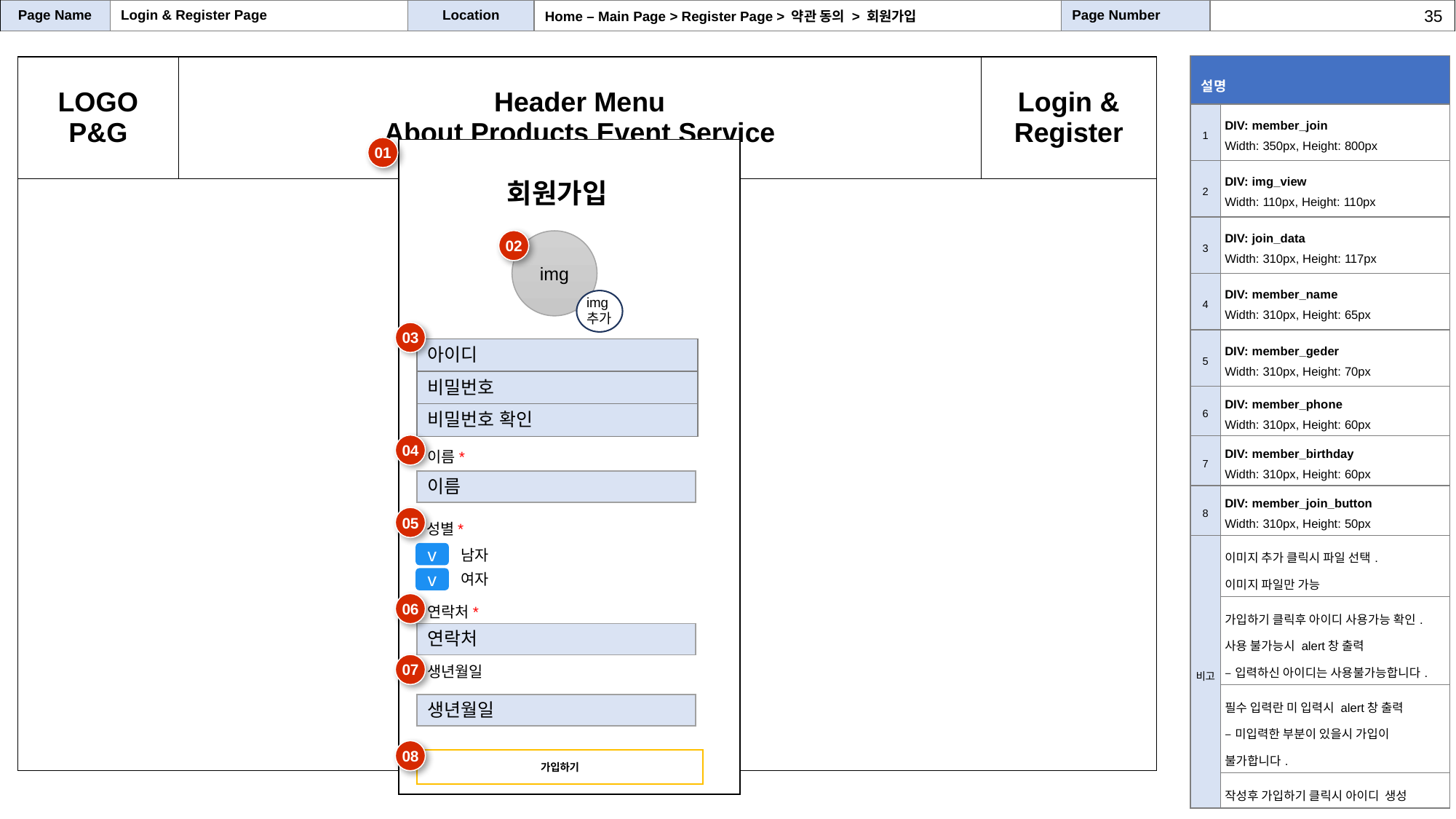

| Page Name | Login & Register Page | Location | Home – Main Page > Register Page > 약관 동의 > 회원가입 | Page Number |  |
| --- | --- | --- | --- | --- | --- |
35
| 설명 |  |
| --- | --- |
| 1 | DIV: member\_join Width: 350px, Height: 800px |
| 2 | DIV: img\_view Width: 110px, Height: 110px |
| 3 | DIV: join\_data Width: 310px, Height: 117px |
| 4 | DIV: member\_name Width: 310px, Height: 65px |
| 5 | DIV: member\_geder Width: 310px, Height: 70px |
| 6 | DIV: member\_phone Width: 310px, Height: 60px |
| 7 | DIV: member\_birthday Width: 310px, Height: 60px |
| 8 | DIV: member\_join\_button Width: 310px, Height: 50px |
| 비고 | 이미지 추가 클릭시 파일 선택. 이미지 파일만 가능 |
|  | 가입하기 클릭후 아이디 사용가능 확인. 사용 불가능시 alert창 출력 –입력하신 아이디는 사용불가능합니다. |
|  | 필수 입력란 미 입력시 alert창 출력 –미입력한 부분이 있을시 가입이 불가합니다. |
|  | 작성후 가입하기 클릭시 아이디 생성 |
| LOGO P&G | Header Menu About Products Event Service | Login & Register |
| --- | --- | --- |
|  |  |  |

01

회원가입
02
img

img
추가
03
| 아이디 |
| --- |
| 비밀번호 |
| 비밀번호 확인 |
04
이름*
| 이름 |
| --- |
05
성별*
남자
v
여자
v
06
연락처*
| 연락처 |
| --- |
07
생년월일
| 생년월일 |
| --- |
08
가입하기